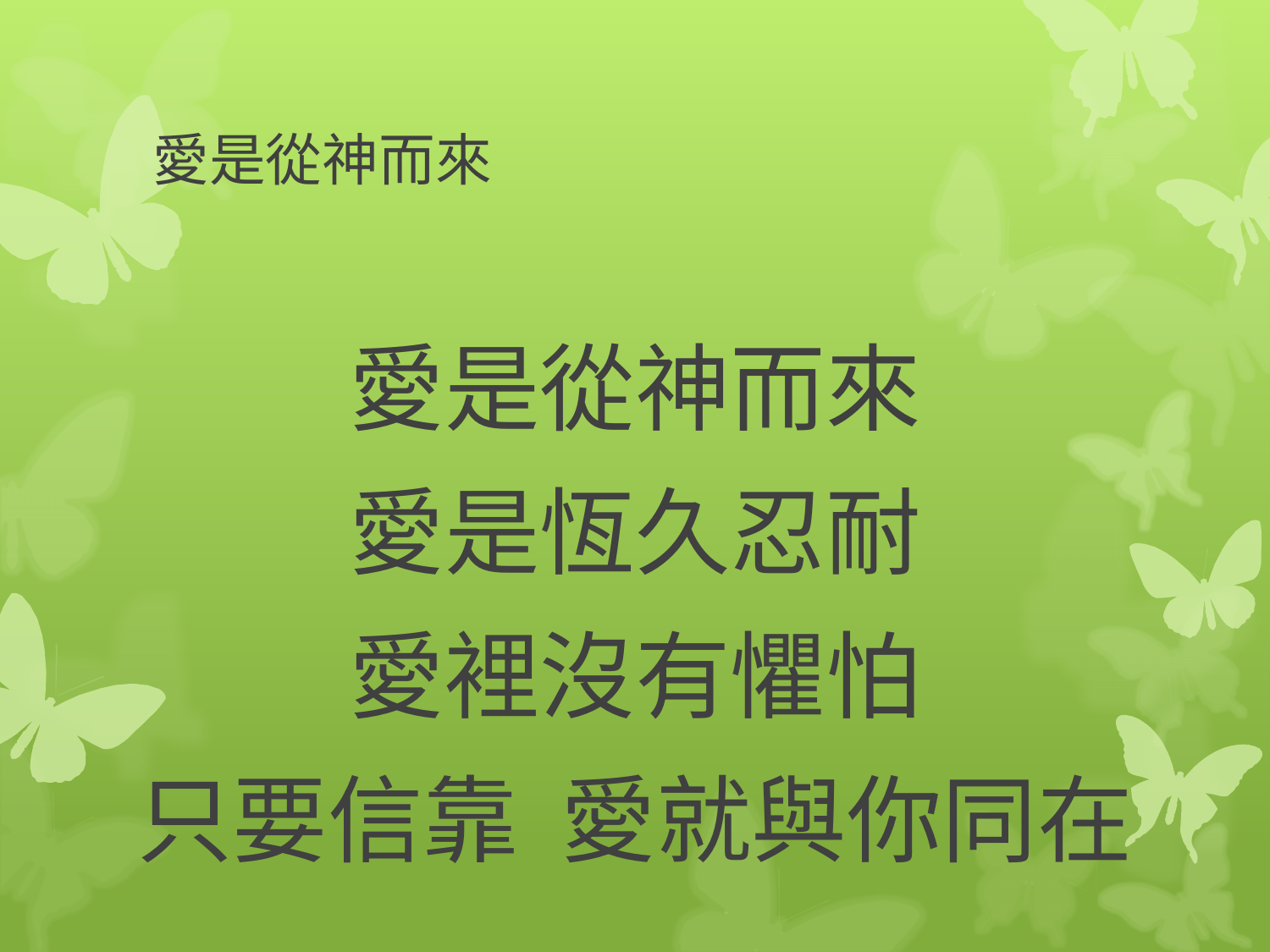

# 愛是從神而來
愛是從神而來
愛是恆久忍耐
愛裡沒有懼怕
只要信靠  愛就與你同在